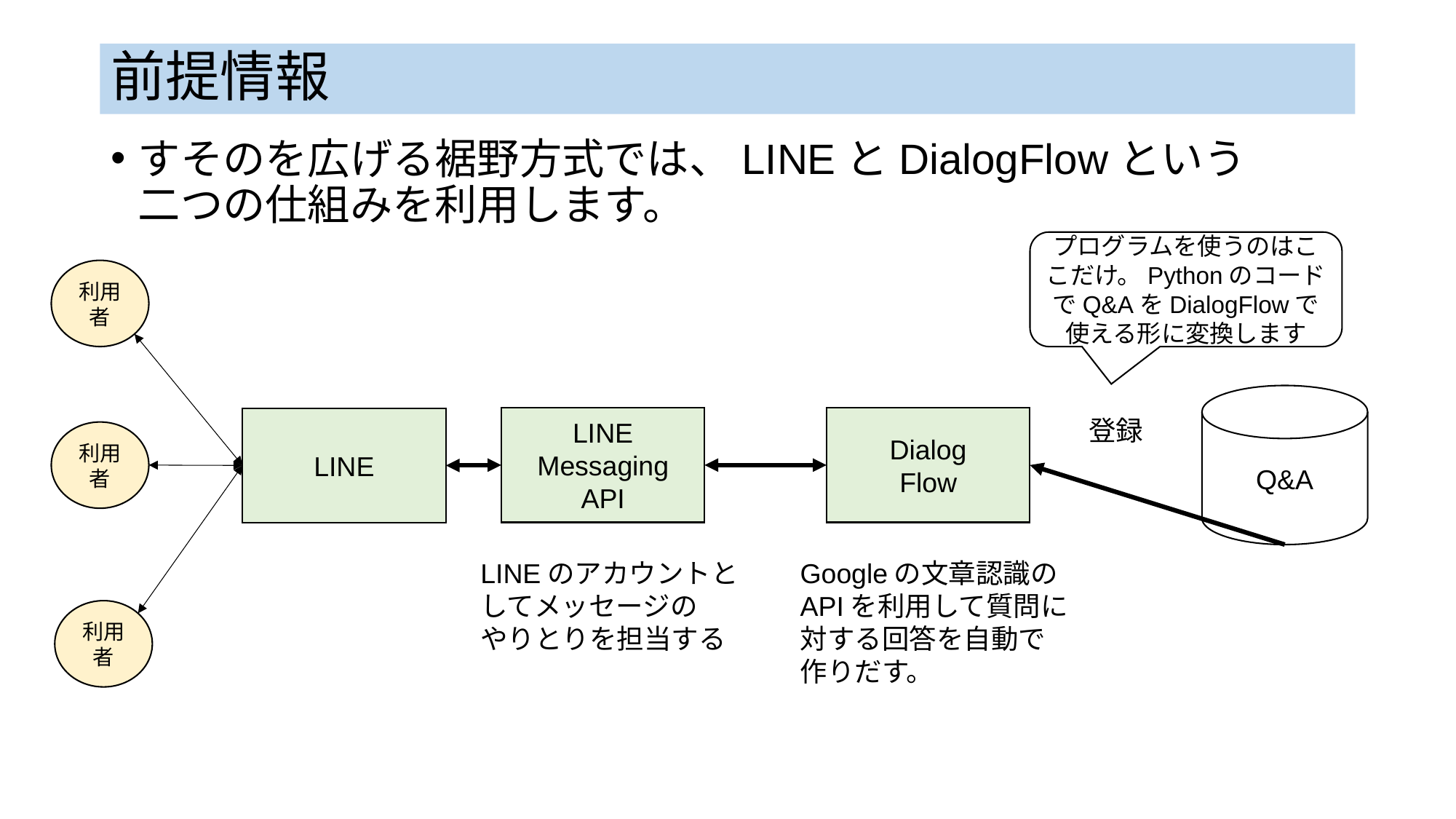

# 前提情報
すそのを広げる裾野方式では、LINEとDialogFlowという
二つの仕組みを利用します。
プログラムを使うのはここだけ。PythonのコードでQ&AをDialogFlowで
使える形に変換します
利用者
Q&A
LINE
Messaging
API
Dialog
Flow
登録
LINE
利用者
LINEのアカウントと
してメッセージの
やりとりを担当する
Googleの文章認識の
APIを利用して質問に
対する回答を自動で
作りだす。
利用者